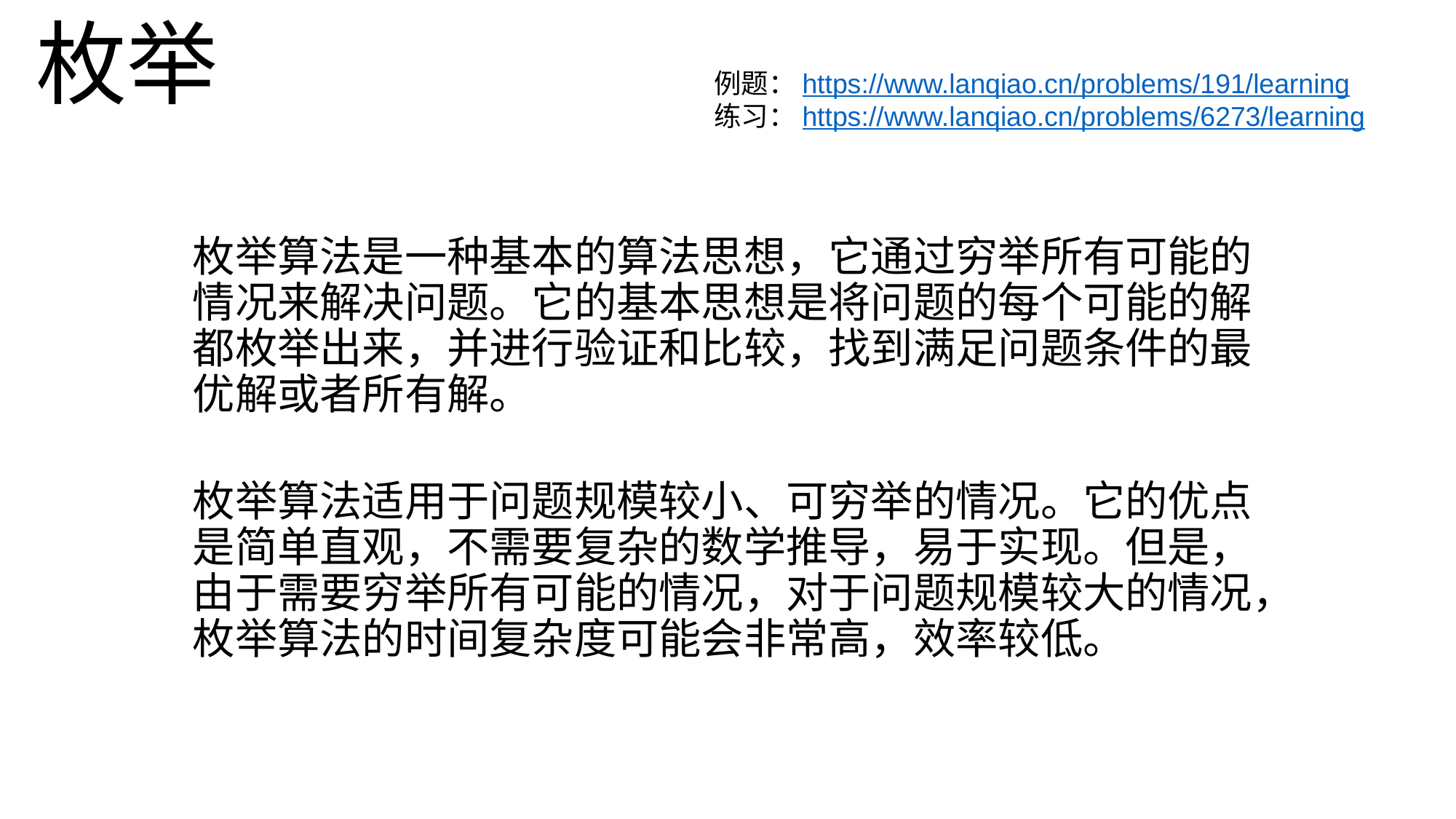

# 枚举
例题：https://www.lanqiao.cn/problems/191/learning
练习：https://www.lanqiao.cn/problems/6273/learning

枚举算法是一种基本的算法思想，它通过穷举所有可能的情况来解决问题。它的基本思想是将问题的每个可能的解都枚举出来，并进行验证和比较，找到满足问题条件的最优解或者所有解。
枚举算法适用于问题规模较小、可穷举的情况。它的优点是简单直观，不需要复杂的数学推导，易于实现。但是，由于需要穷举所有可能的情况，对于问题规模较大的情况，枚举算法的时间复杂度可能会非常高，效率较低。